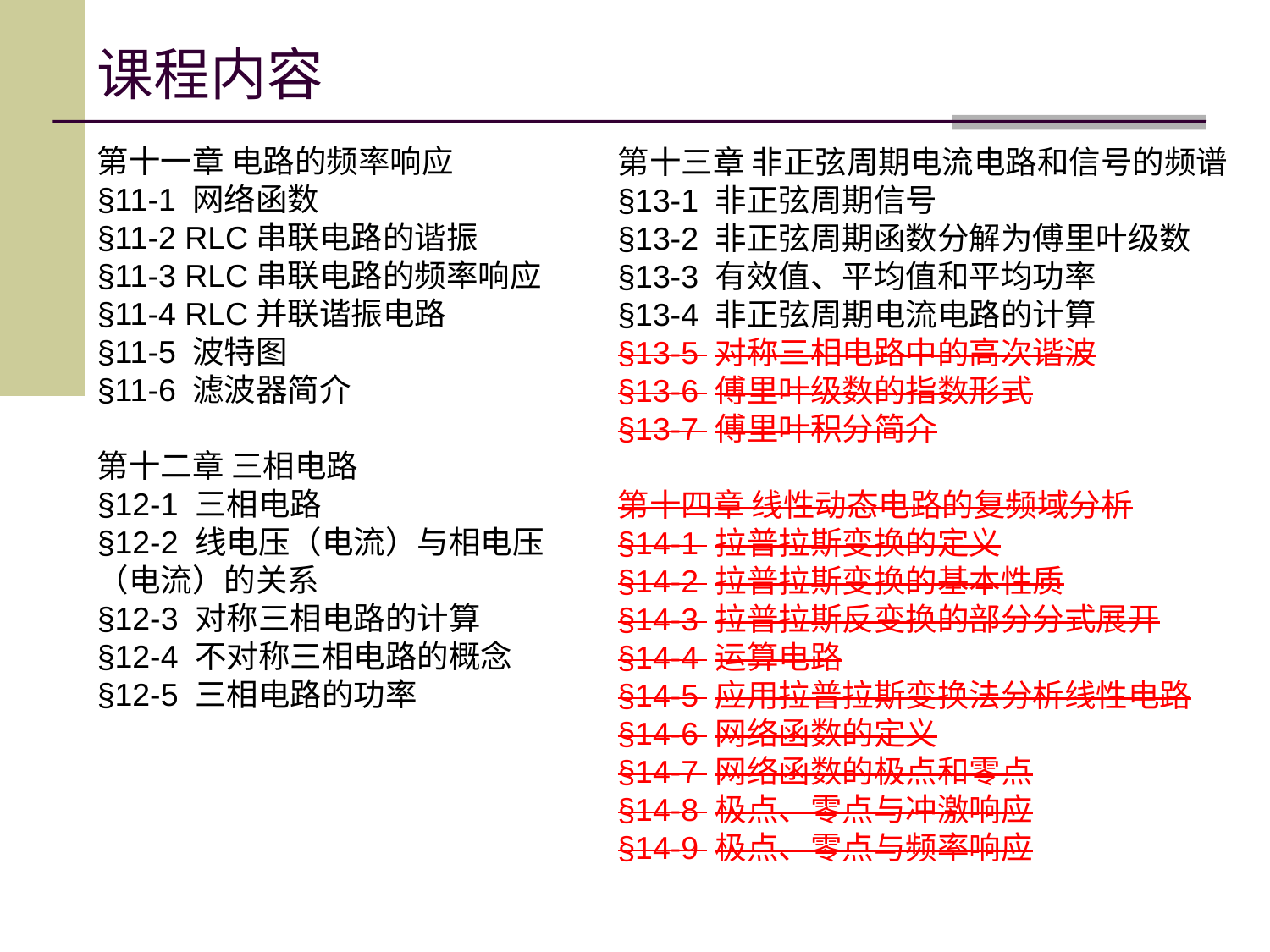

# 课程内容
第十一章 电路的频率响应
§11-1 网络函数
§11-2 RLC串联电路的谐振
§11-3 RLC串联电路的频率响应
§11-4 RLC并联谐振电路
§11-5 波特图
§11-6 滤波器简介
第十二章 三相电路
§12-1 三相电路
§12-2 线电压（电流）与相电压（电流）的关系
§12-3 对称三相电路的计算
§12-4 不对称三相电路的概念
§12-5 三相电路的功率
第十三章 非正弦周期电流电路和信号的频谱
§13-1 非正弦周期信号
§13-2 非正弦周期函数分解为傅里叶级数
§13-3 有效值、平均值和平均功率
§13-4 非正弦周期电流电路的计算
§13-5 对称三相电路中的高次谐波
§13-6 傅里叶级数的指数形式
§13-7 傅里叶积分简介
第十四章 线性动态电路的复频域分析
§14-1 拉普拉斯变换的定义
§14-2 拉普拉斯变换的基本性质
§14-3 拉普拉斯反变换的部分分式展开
§14-4 运算电路
§14-5 应用拉普拉斯变换法分析线性电路
§14-6 网络函数的定义
§14-7 网络函数的极点和零点
§14-8 极点、零点与冲激响应
§14-9 极点、零点与频率响应